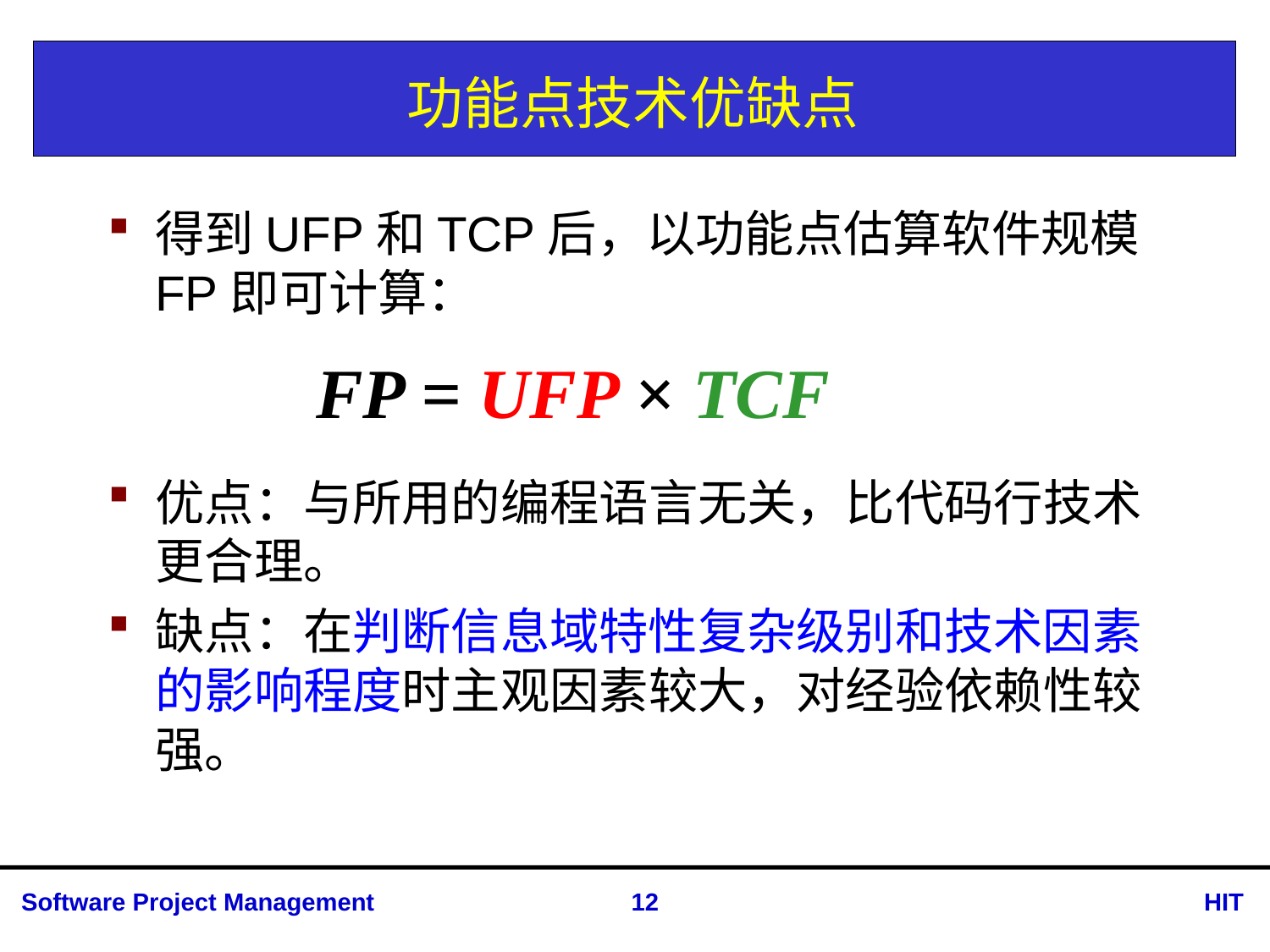

# 功能点技术优缺点
得到UFP和TCP后，以功能点估算软件规模FP即可计算：

优点：与所用的编程语言无关，比代码行技术更合理。
缺点：在判断信息域特性复杂级别和技术因素的影响程度时主观因素较大，对经验依赖性较强。

FP = UFP × TCF